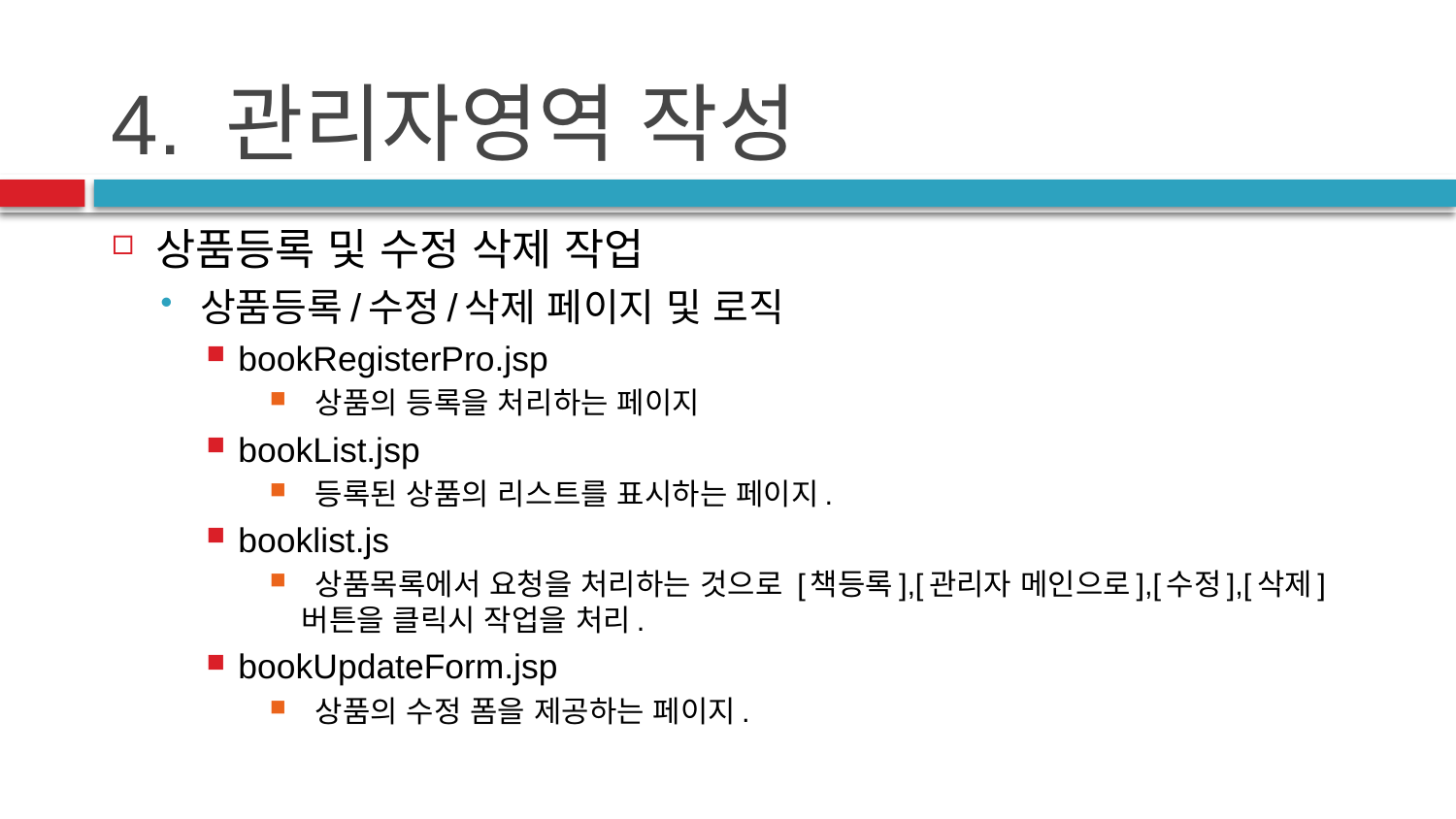

# 4. 관리자영역 작성
상품등록 및 수정 삭제 작업
상품등록/수정/삭제 페이지 및 로직
bookRegisterPro.jsp
 상품의 등록을 처리하는 페이지
bookList.jsp
 등록된 상품의 리스트를 표시하는 페이지.
booklist.js
 상품목록에서 요청을 처리하는 것으로 [책등록],[관리자 메인으로],[수정],[삭제] 버튼을 클릭시 작업을 처리.
bookUpdateForm.jsp
 상품의 수정 폼을 제공하는 페이지.